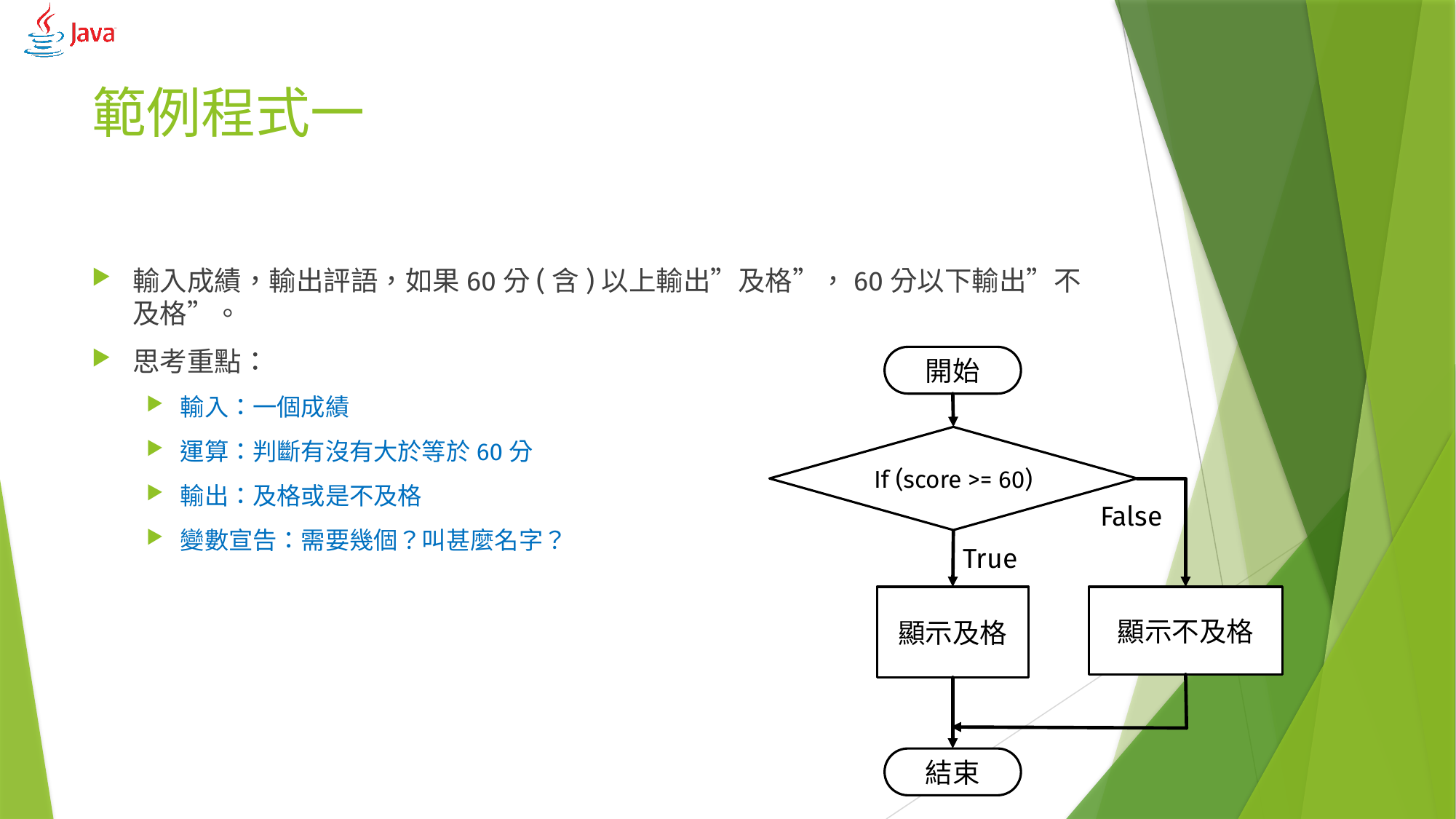

# 範例程式一
輸入成績，輸出評語，如果60分(含)以上輸出”及格”，60分以下輸出”不及格”。
思考重點：
輸入：一個成績
運算：判斷有沒有大於等於60分
輸出：及格或是不及格
變數宣告：需要幾個？叫甚麼名字？

開始
If (score >= 60)
False
True
顯示不及格
顯示及格
結束